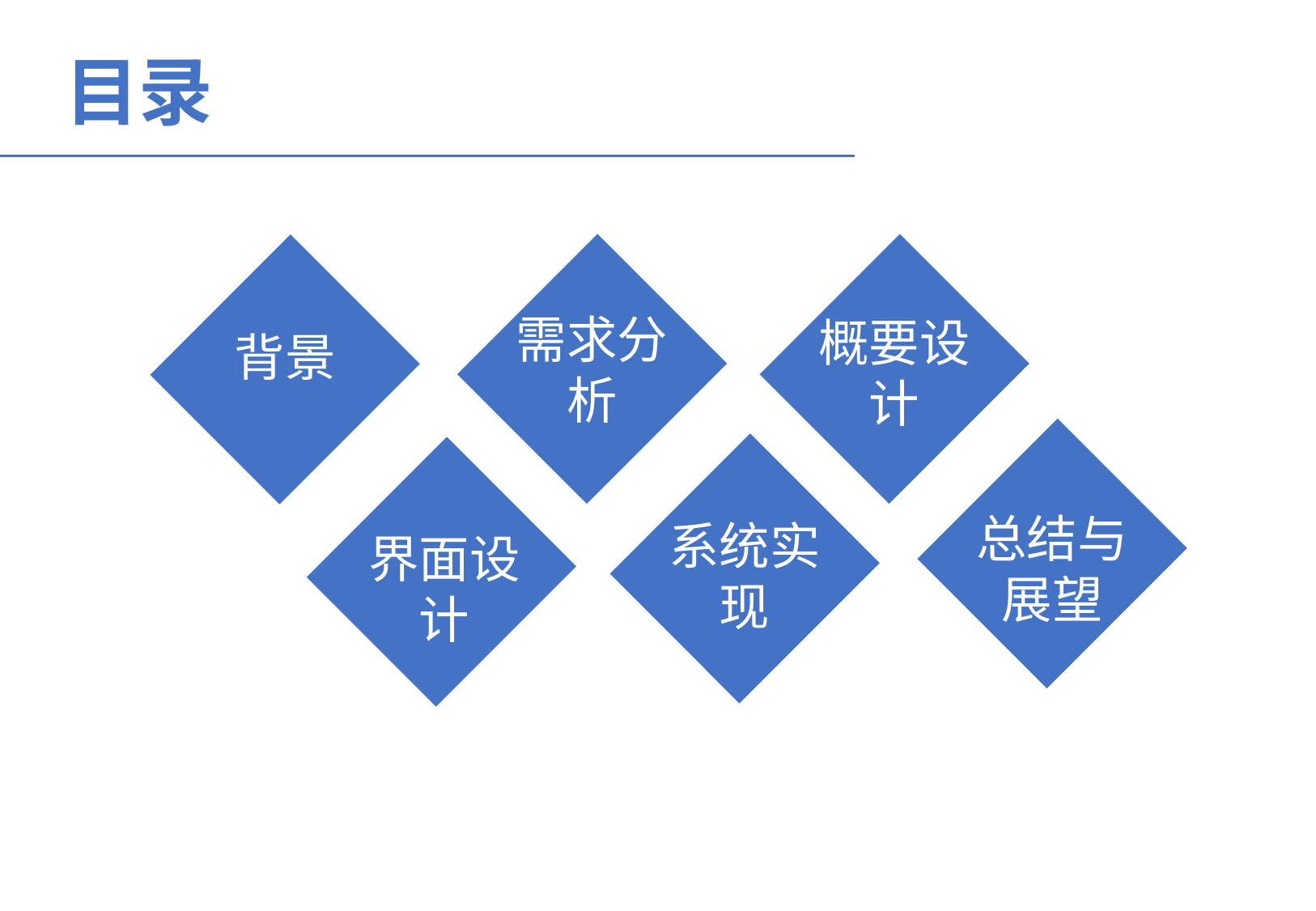

目录

需求分析
概要设计
背景

总结与展望
系统实现
界面设计